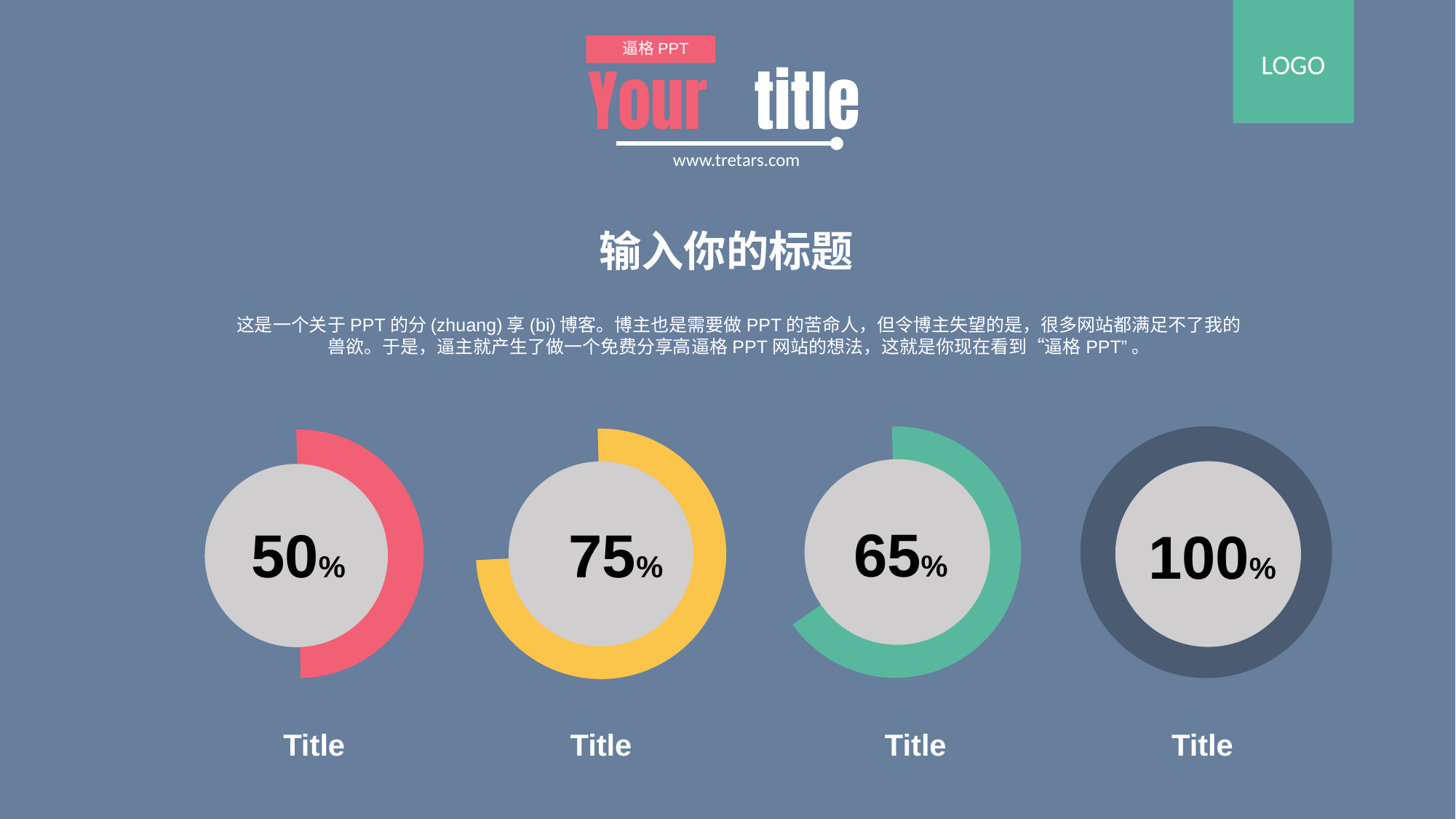

逼格PPT

Your   title

www.tretars.com
输入你的标题
这是一个关于PPT的分(zhuang)享(bi)博客。博主也是需要做PPT的苦命人，但令博主失望的是，很多网站都满足不了我的兽欲。于是，逼主就产生了做一个免费分享高逼格PPT网站的想法，这就是你现在看到“逼格PPT”。

100%

65%

75%

50%
Title
Title
Title
Title